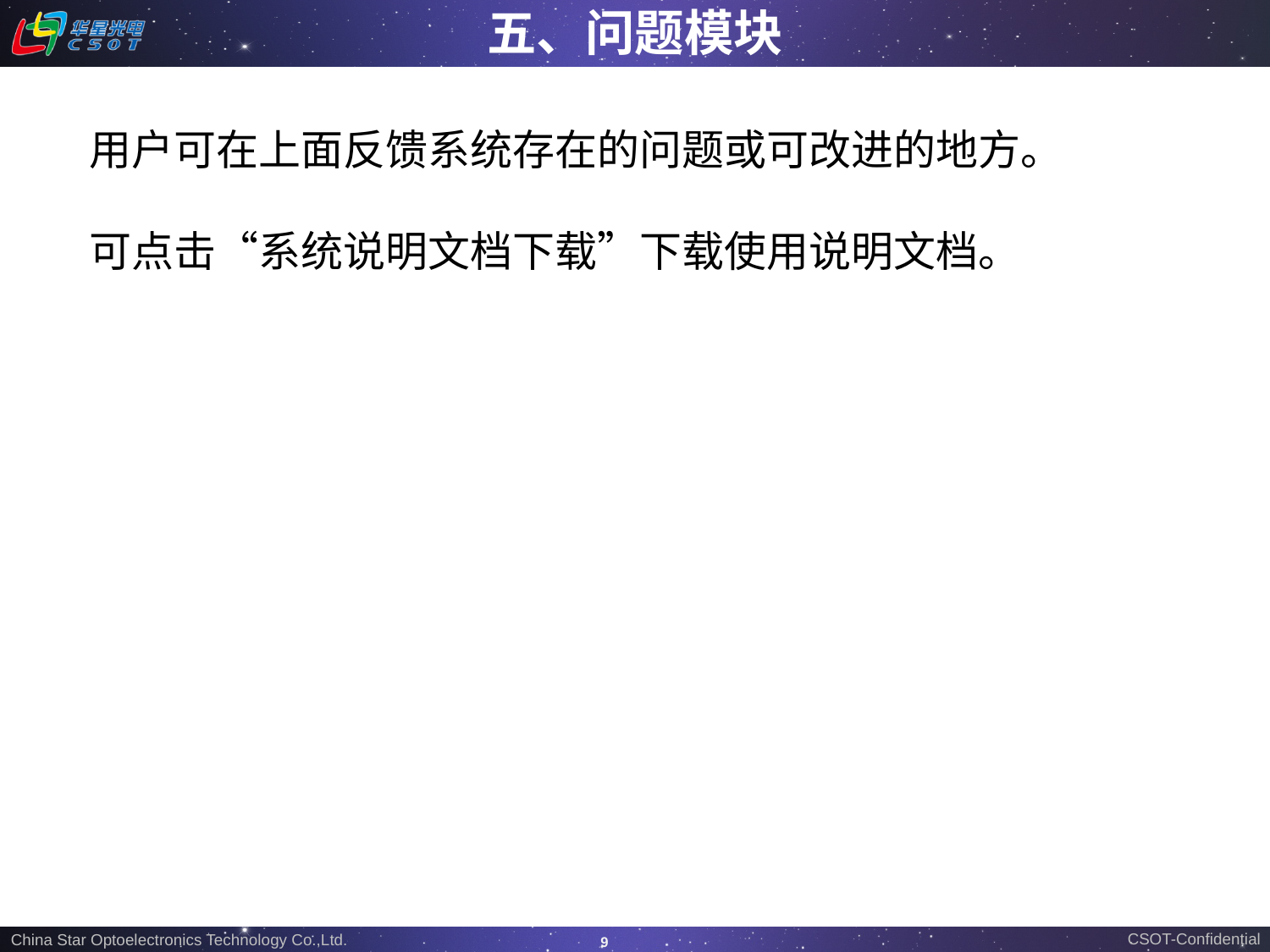

五、问题模块

       用户可在上面反馈系统存在的问题或可改进的地方。

       可点击“系统说明文档下载”下载使用说明文档。